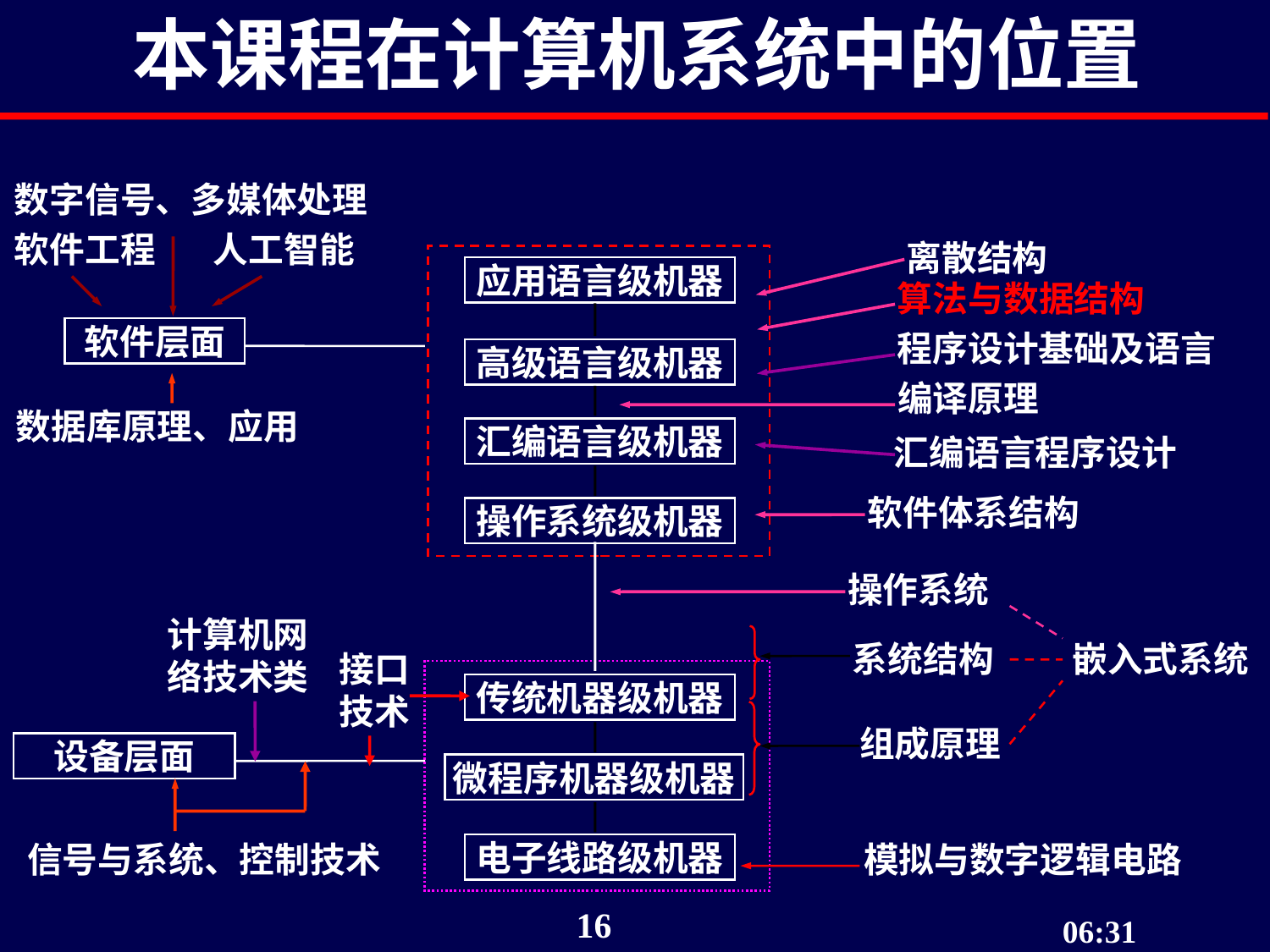

本课程在计算机系统中的位置
数字信号、多媒体处理
软件工程
人工智能

数据库原理、应用
离散结构

算法与数据结构

程序设计基础及语言

编译原理

汇编语言程序设计

软件体系结构

应用语言级机器

软件层面
高级语言级机器

汇编语言级机器

操作系统级机器

传统机器级机器

设备层面
微程序机器级机器

电子线路级机器
操作系统

计算机网
络技术类

系统结构
嵌入式系统
接口
技术

组成原理

信号与系统、控制技术
模拟与数字逻辑电路